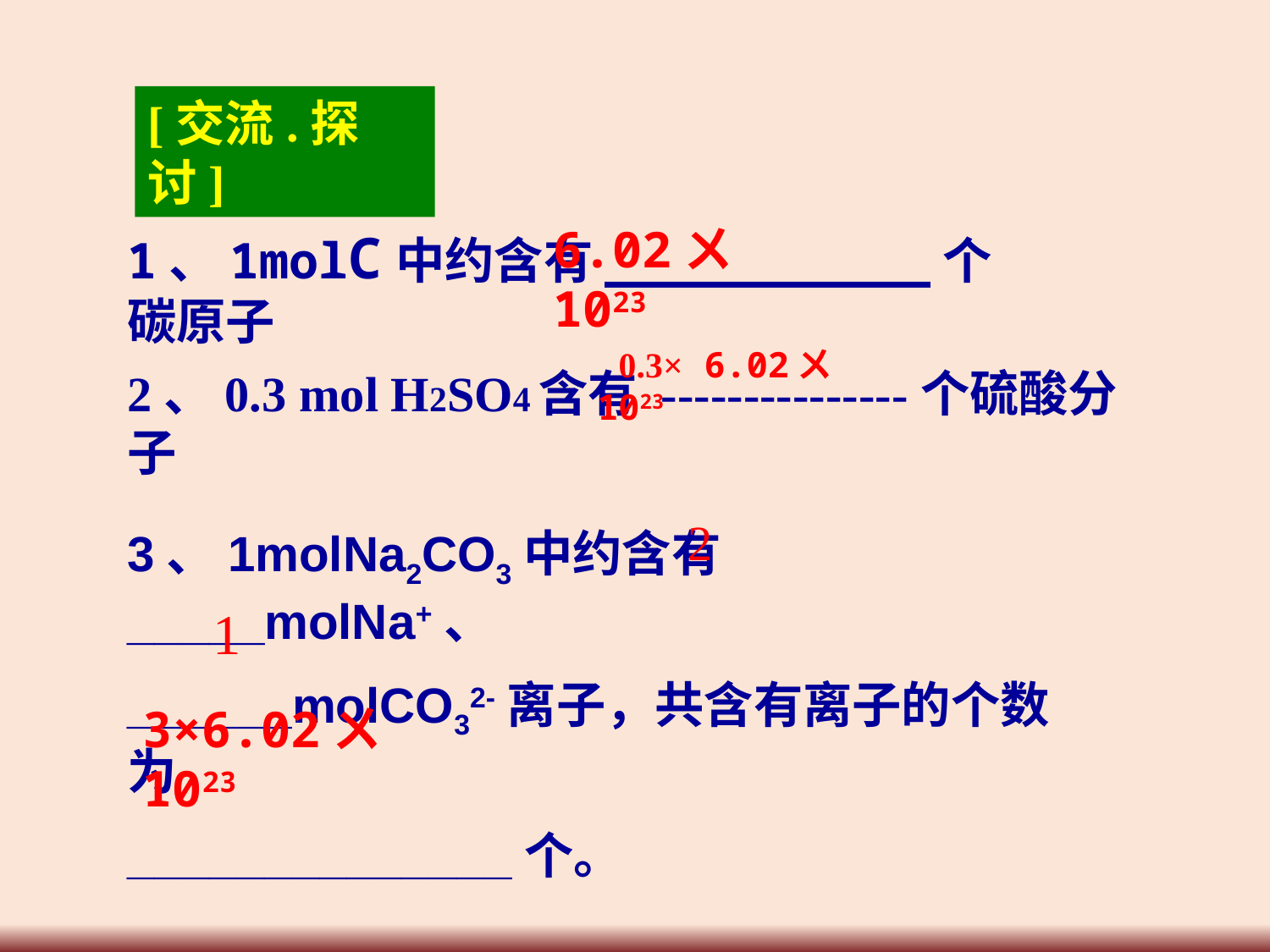

[交流.探讨]
6.02ㄨ1023
1、1molC中约含有___________个碳原子
 0.3× 6.02ㄨ1023
2、0.3 mol H2SO4含有 ---------------个硫酸分子

2
3、1molNa2CO3中约含有_____molNa+、
______molCO32-离子，共含有离子的个数为
______________个。
1
3×6.02ㄨ1023